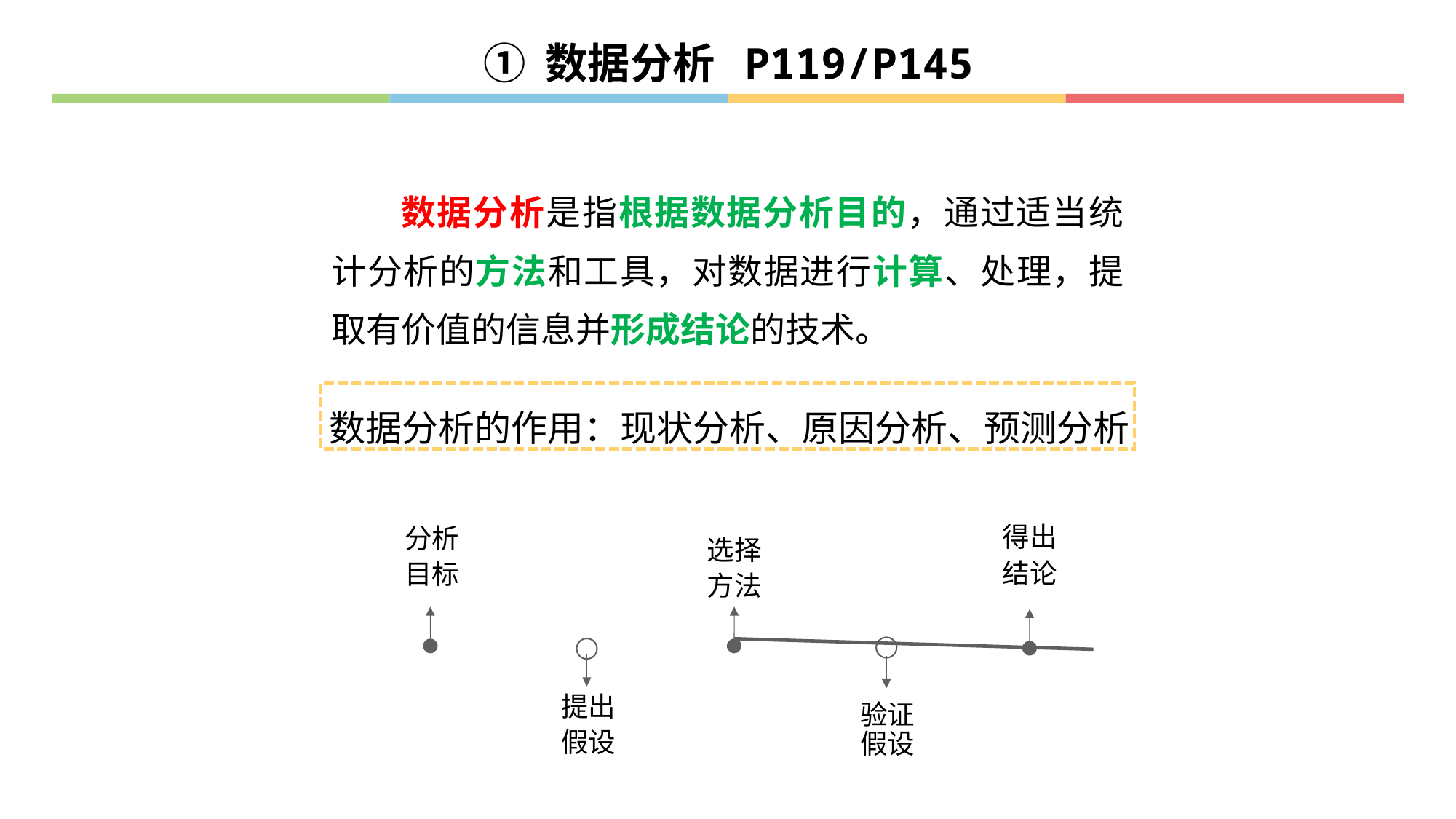

① 数据分析  P119/P145
数据分析是指根据数据分析目的，通过适当统计分析的方法和工具，对数据进行计算、处理，提取有价值的信息并形成结论的技术。
数据分析的作用：现状分析、原因分析、预测分析
得出
结论
选择
方法
分析
目标

验证
假设

提出
假设